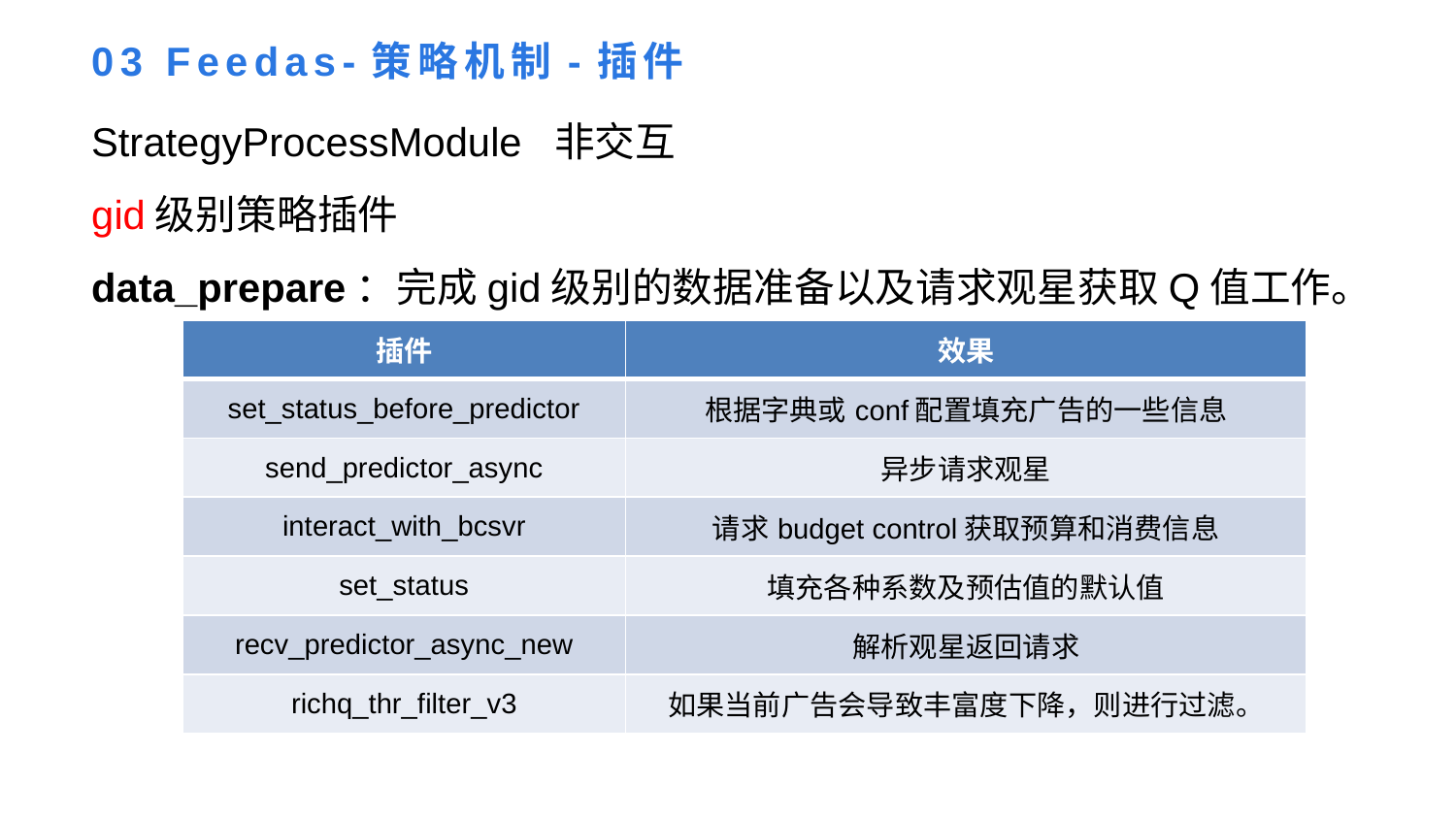

03 Feedas-策略机制-插件
StrategyProcessModule  非交互
gid级别策略插件
data_prepare：完成gid级别的数据准备以及请求观星获取Q值工作。
| 插件 | 效果 |
| --- | --- |
| set\_status\_before\_predictor | 根据字典或conf配置填充广告的一些信息 |
| send\_predictor\_async | 异步请求观星 |
| interact\_with\_bcsvr | 请求budget control获取预算和消费信息 |
| set\_status | 填充各种系数及预估值的默认值 |
| recv\_predictor\_async\_new | 解析观星返回请求 |
| richq\_thr\_filter\_v3 | 如果当前广告会导致丰富度下降，则进行过滤。 |